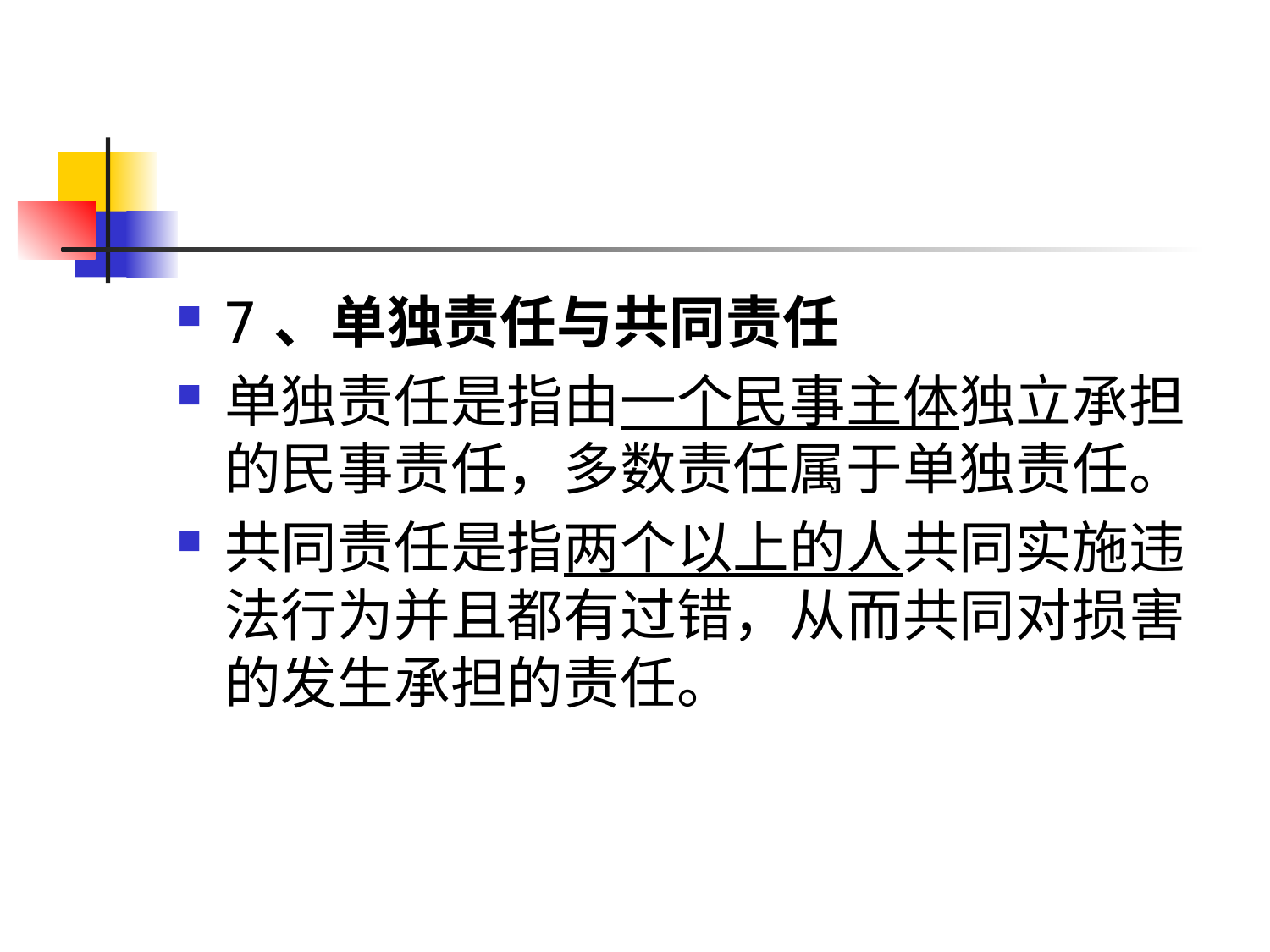

#
7、单独责任与共同责任
单独责任是指由一个民事主体独立承担的民事责任，多数责任属于单独责任。
共同责任是指两个以上的人共同实施违法行为并且都有过错，从而共同对损害的发生承担的责任。